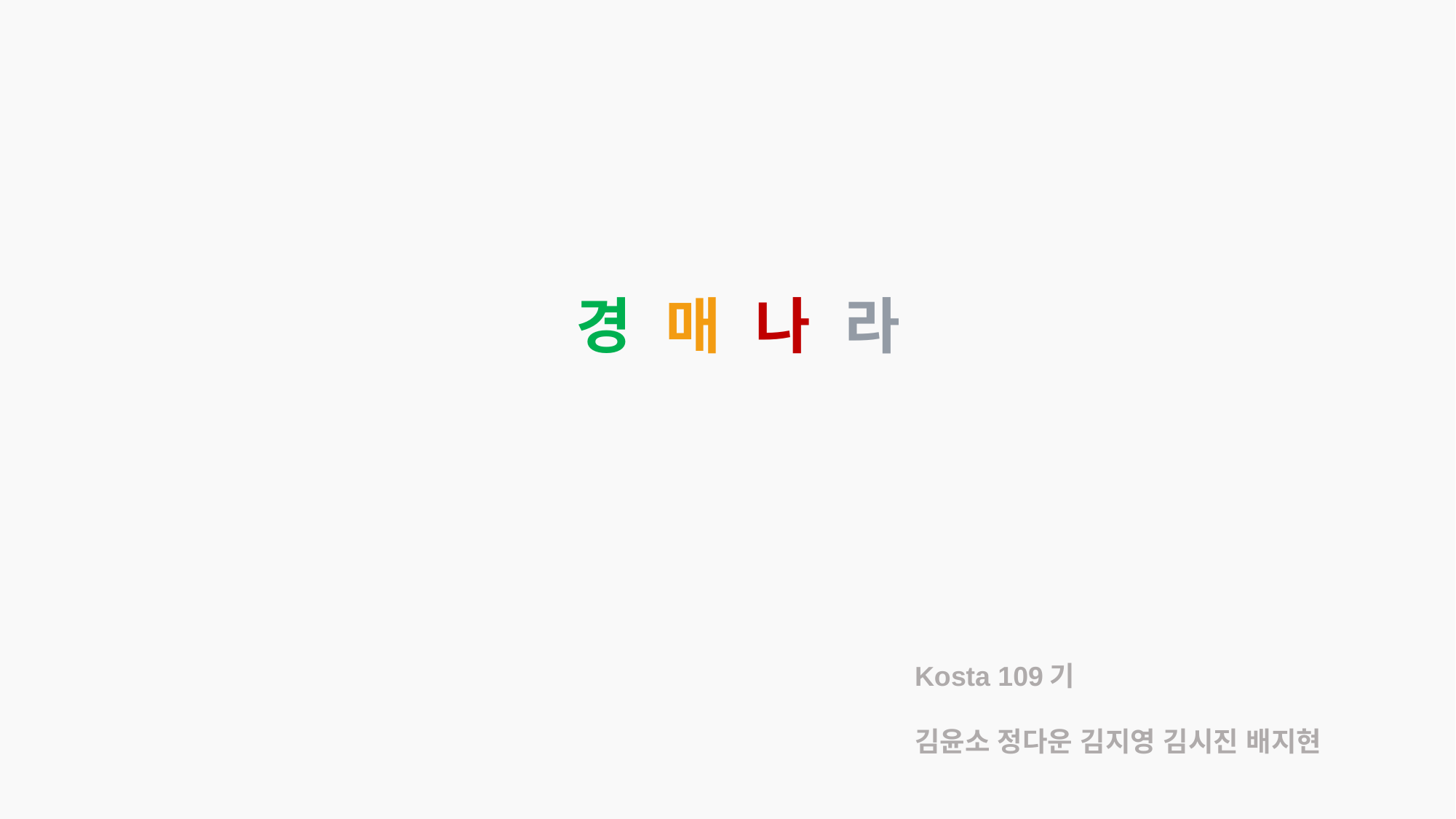

경  매  나  라
Kosta 109기

김윤소 정다운 김지영 김시진 배지현